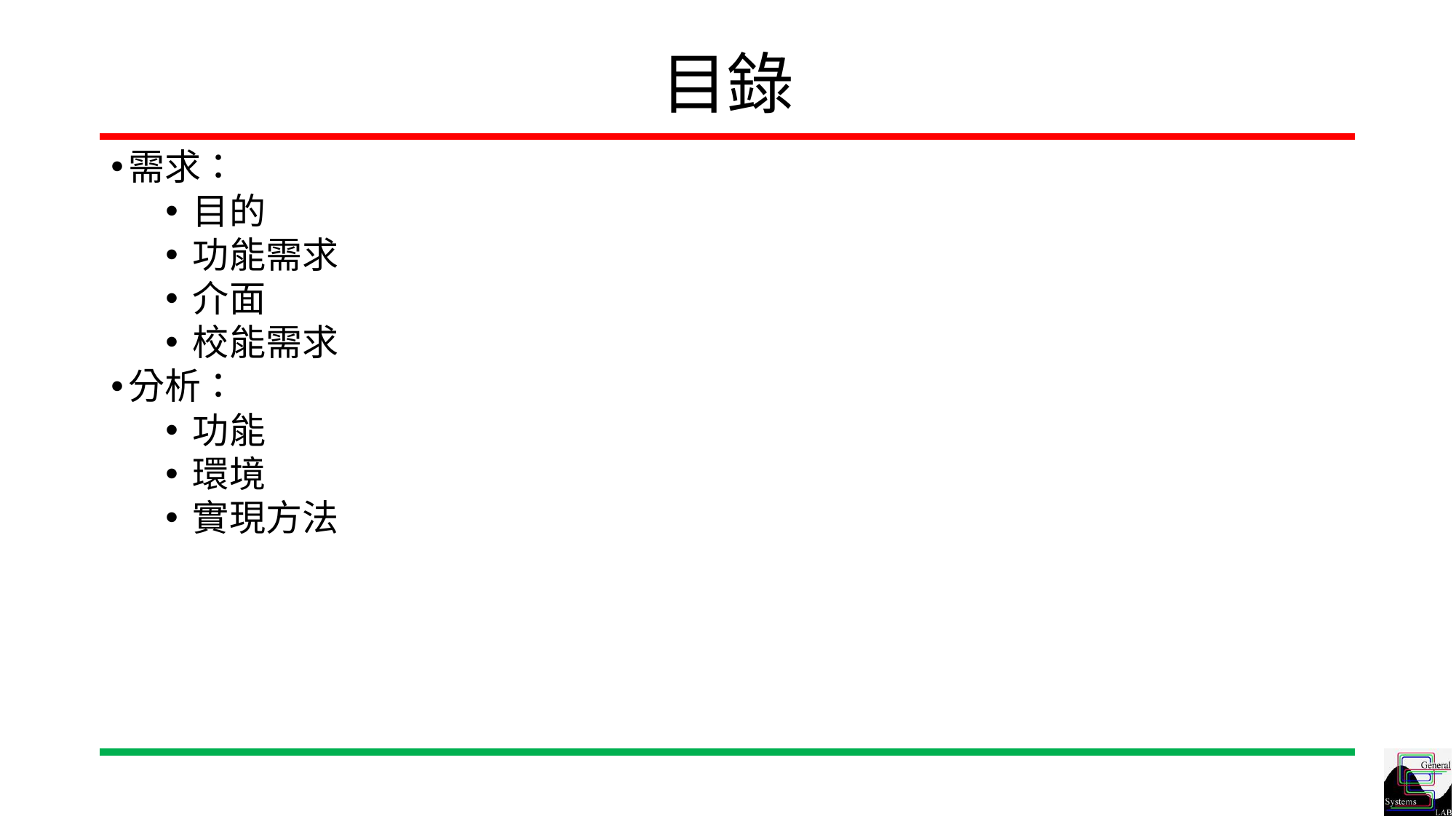

# 目錄
需求：
目的
功能需求
介面
校能需求
分析：
功能
環境
實現方法